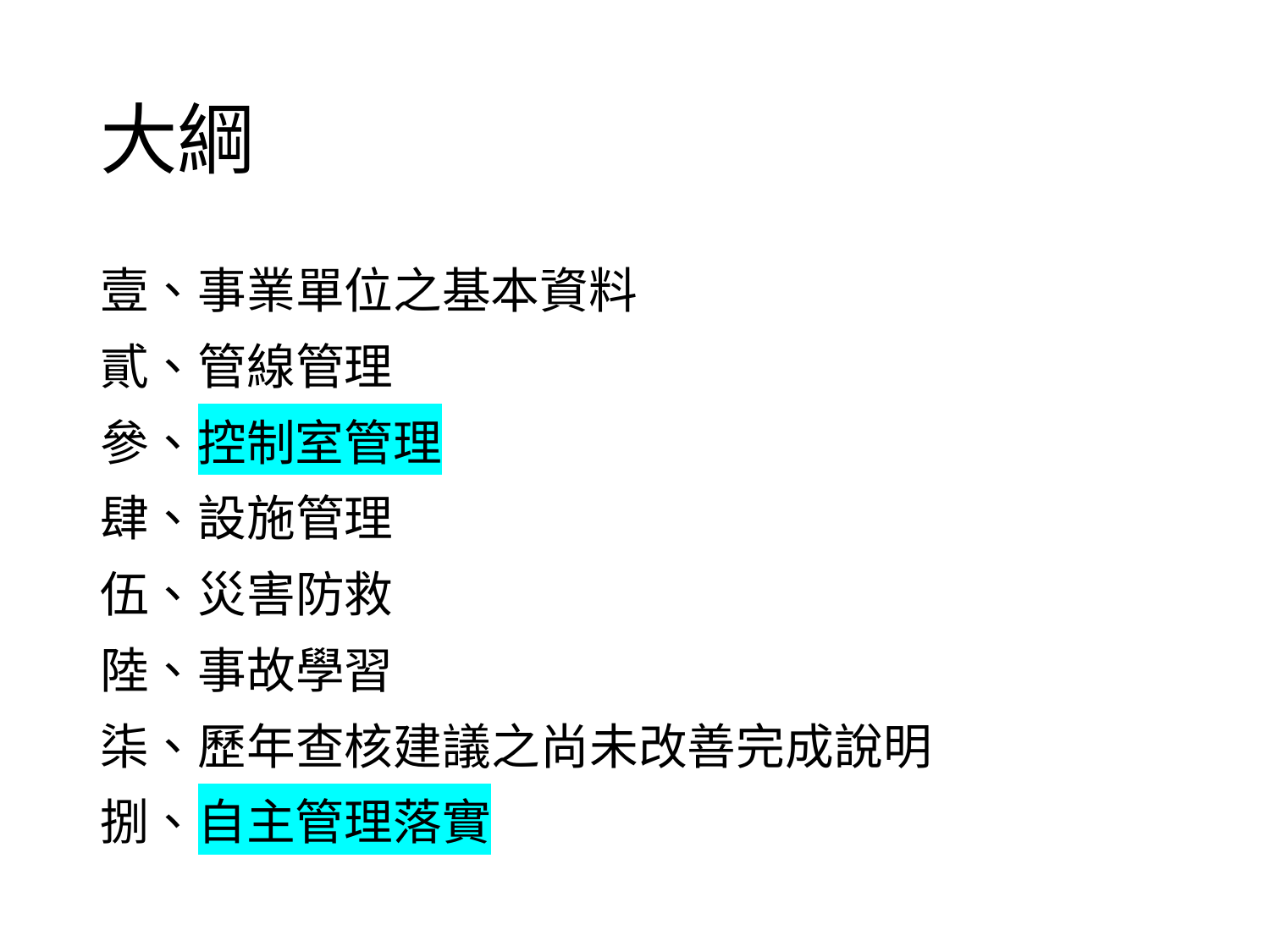

# 大綱
壹、事業單位之基本資料
貳、管線管理
參、控制室管理
肆、設施管理
伍、災害防救
陸、事故學習
柒、歷年查核建議之尚未改善完成說明
捌、自主管理落實